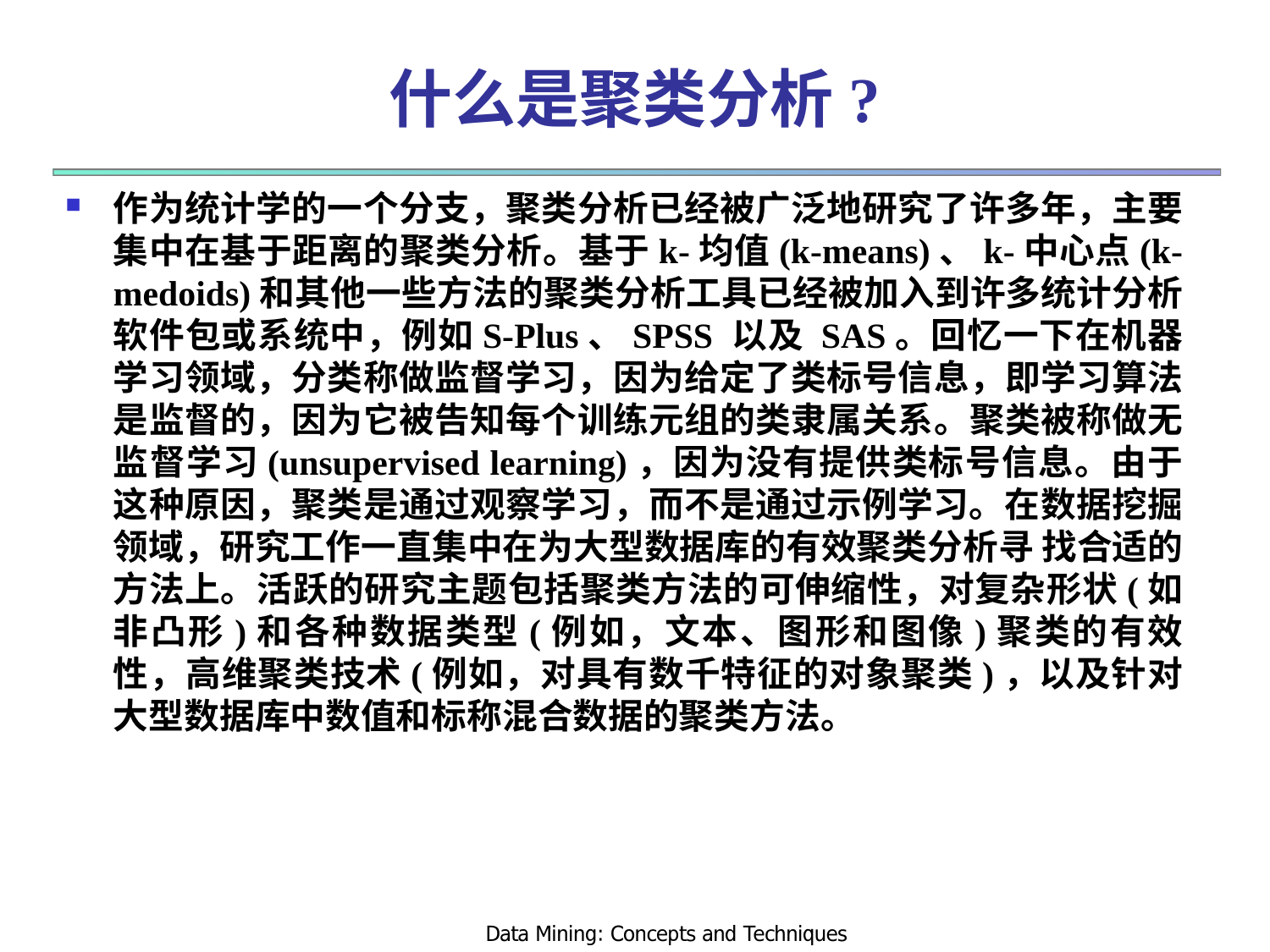

# 什么是聚类分析?
作为统计学的一个分支，聚类分析已经被广泛地研究了许多年，主要集中在基于距离的聚类分析。基于k-均值(k-means)、k-中心点(k-medoids)和其他一些方法的聚类分析工具已经被加入到许多统计分析软件包或系统中，例如S-Plus、SPSS 以及 SAS。回忆一下在机器学习领域，分类称做监督学习，因为给定了类标号信息，即学习算法是监督的，因为它被告知每个训练元组的类隶属关系。聚类被称做无监督学习(unsupervised learning)，因为没有提供类标号信息。由于这种原因，聚类是通过观察学习，而不是通过示例学习。在数据挖掘领域，研究工作一直集中在为大型数据库的有效聚类分析寻 找合适的方法上。活跃的研究主题包括聚类方法的可伸缩性，对复杂形状(如非凸形)和各种数据类型(例如，文本、图形和图像)聚类的有效性，高维聚类技术(例如，对具有数千特征的对象聚类)，以及针对大型数据库中数值和标称混合数据的聚类方法。
Data Mining: Concepts and Techniques
7